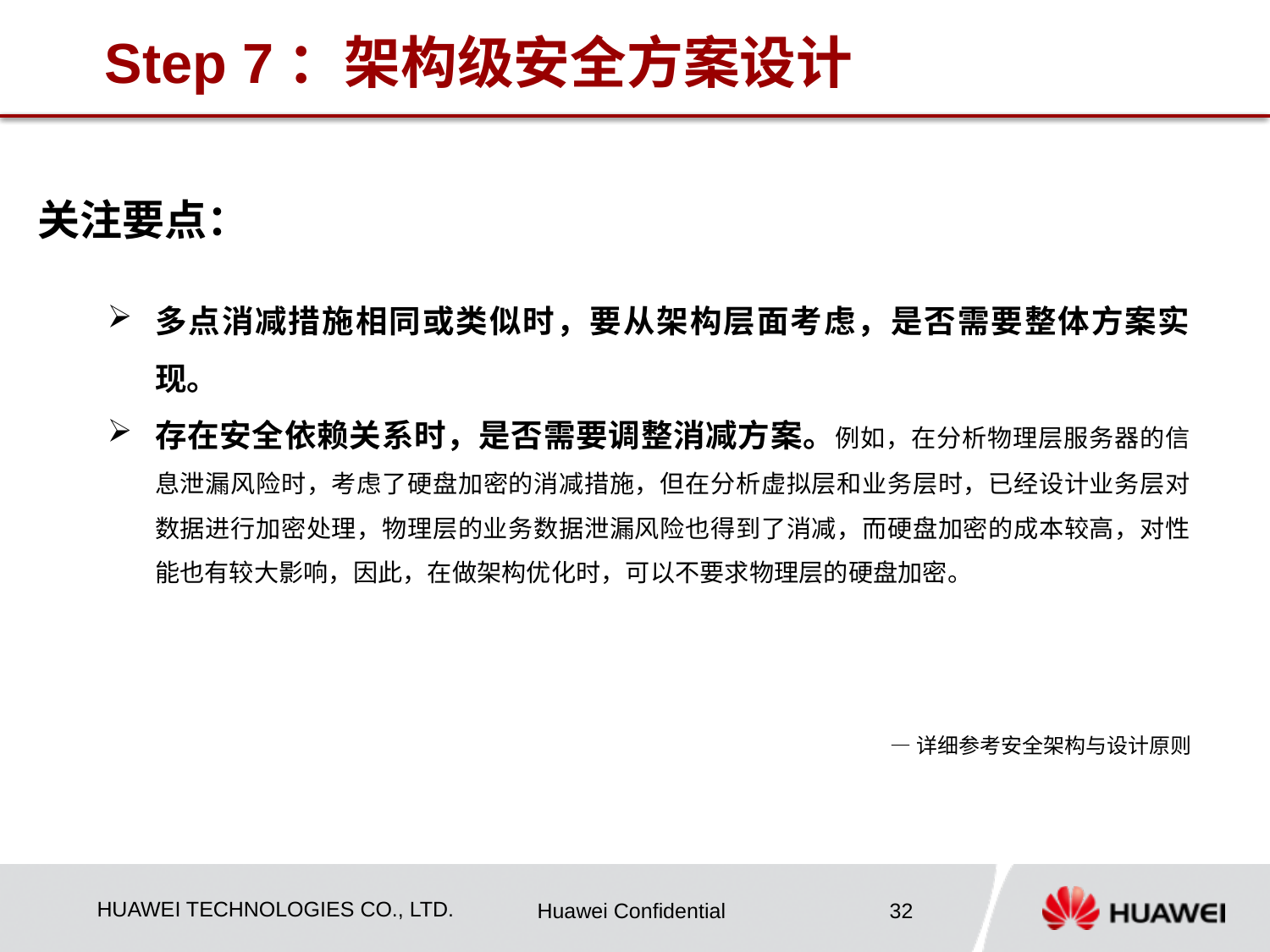

# Step 7：架构级安全方案设计
关注要点：
多点消减措施相同或类似时，要从架构层面考虑，是否需要整体方案实现。
存在安全依赖关系时，是否需要调整消减方案。例如，在分析物理层服务器的信息泄漏风险时，考虑了硬盘加密的消减措施，但在分析虚拟层和业务层时，已经设计业务层对数据进行加密处理，物理层的业务数据泄漏风险也得到了消减，而硬盘加密的成本较高，对性能也有较大影响，因此，在做架构优化时，可以不要求物理层的硬盘加密。

—详细参考安全架构与设计原则